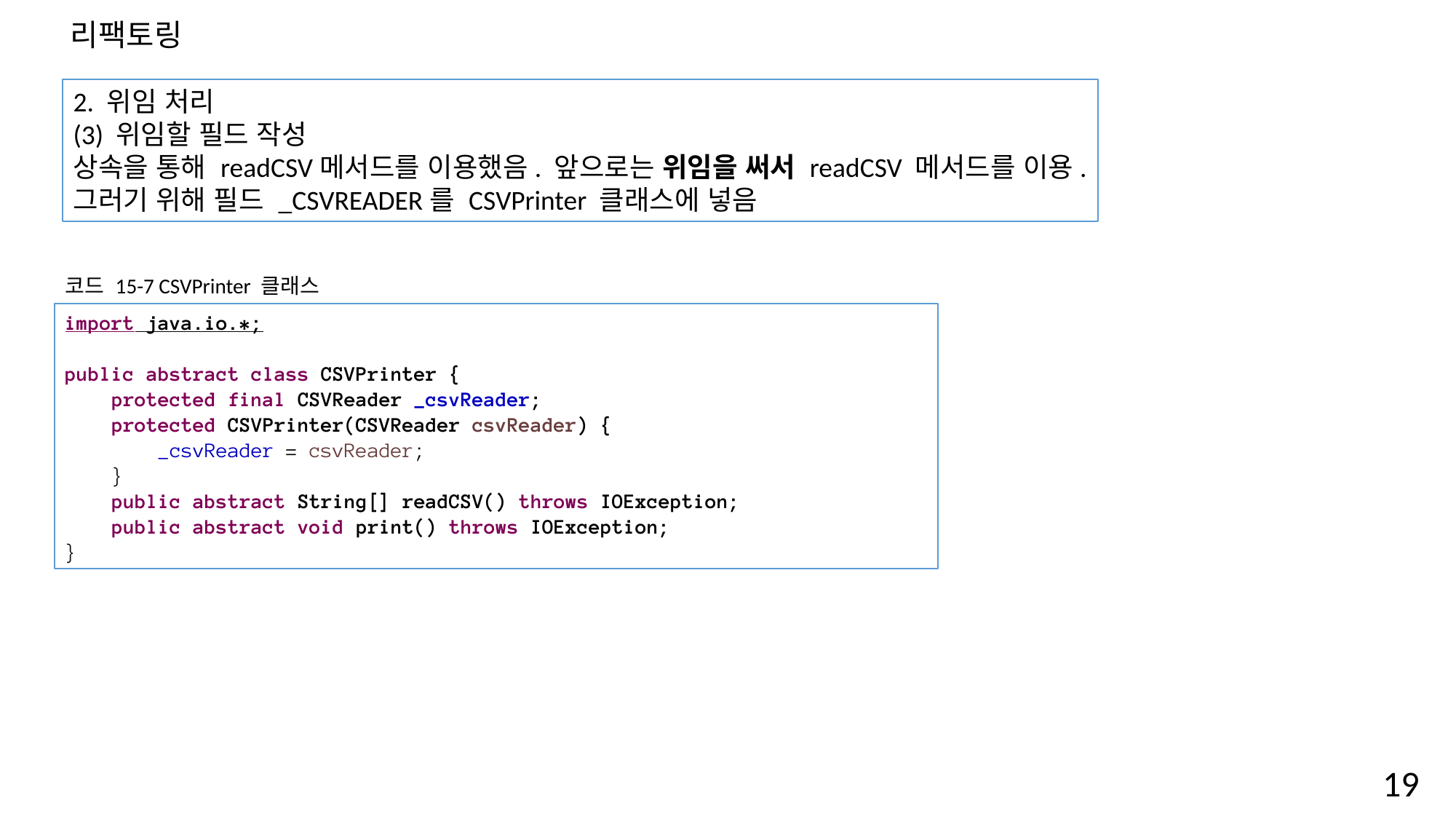

리팩토링
2. 위임 처리
(3) 위임할 필드 작성
상속을 통해 readCSV메서드를 이용했음. 앞으로는 위임을 써서 readCSV 메서드를 이용.
그러기 위해 필드 _CSVREADER를 CSVPrinter 클래스에 넣음
코드 15-7 CSVPrinter 클래스
import java.io.*;

public abstract class CSVPrinter {
    protected final CSVReader _csvReader;
    protected CSVPrinter(CSVReader csvReader) {
        _csvReader = csvReader;
    }
    public abstract String[] readCSV() throws IOException;
    public abstract void print() throws IOException;
}
19